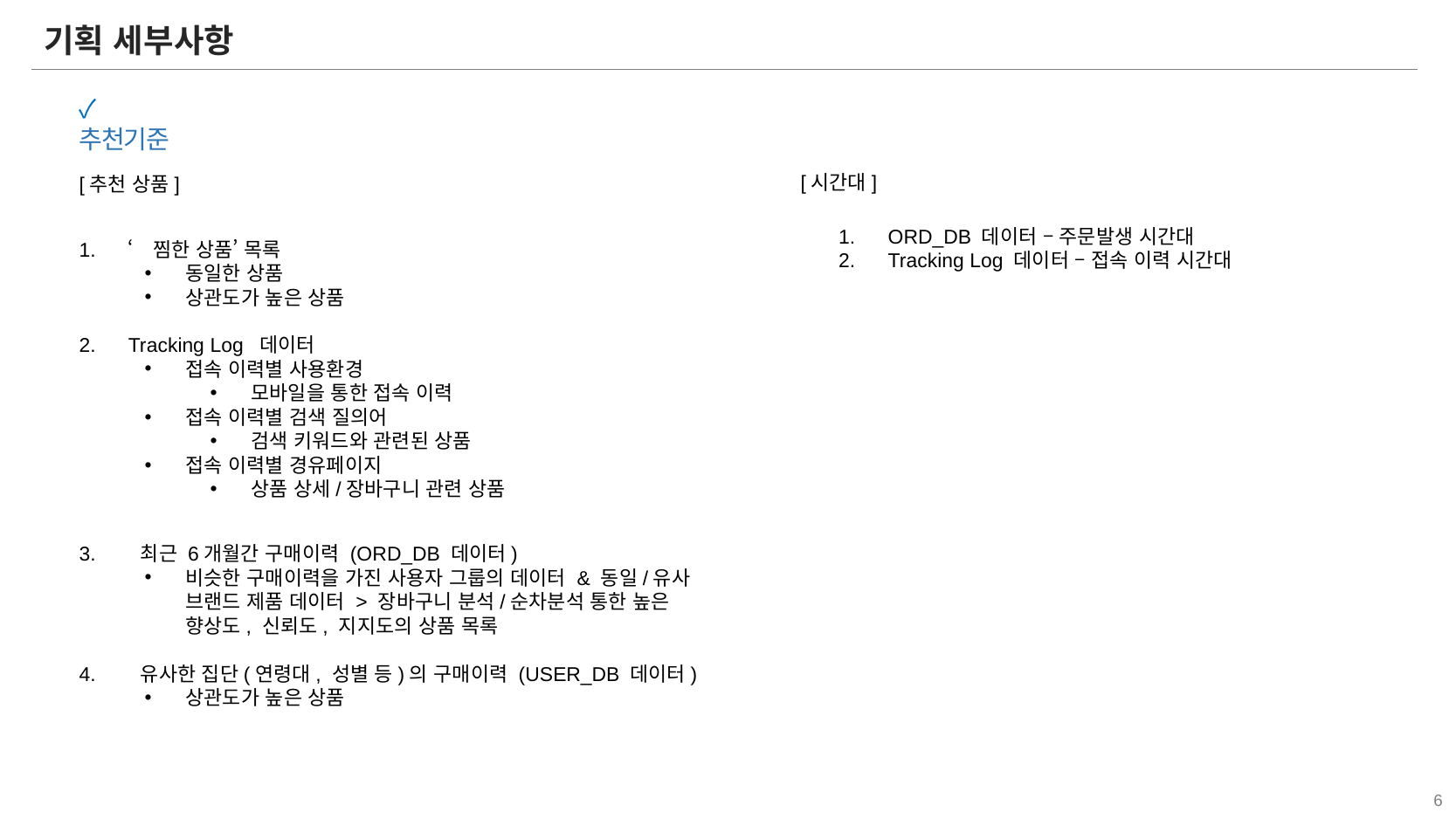

# 기획 세부사항
✓ 추천기준
[시간대]
[추천 상품]

‘찜한 상품’ 목록
동일한 상품
상관도가 높은 상품

Tracking Log  데이터
접속 이력별 사용환경
모바일을 통한 접속 이력
접속 이력별 검색 질의어
검색 키워드와 관련된 상품
접속 이력별 경유페이지
상품 상세/장바구니 관련 상품
ORD_DB 데이터 – 주문발생 시간대
Tracking Log 데이터 – 접속 이력 시간대

3.       최근 6개월간 구매이력 (ORD_DB 데이터)
비슷한 구매이력을 가진 사용자 그룹의 데이터 & 동일/유사 브랜드 제품 데이터 > 장바구니 분석/순차분석 통한 높은 향상도, 신뢰도, 지지도의 상품 목록

4.       유사한 집단(연령대, 성별 등)의 구매이력 (USER_DB 데이터)
상관도가 높은 상품
6